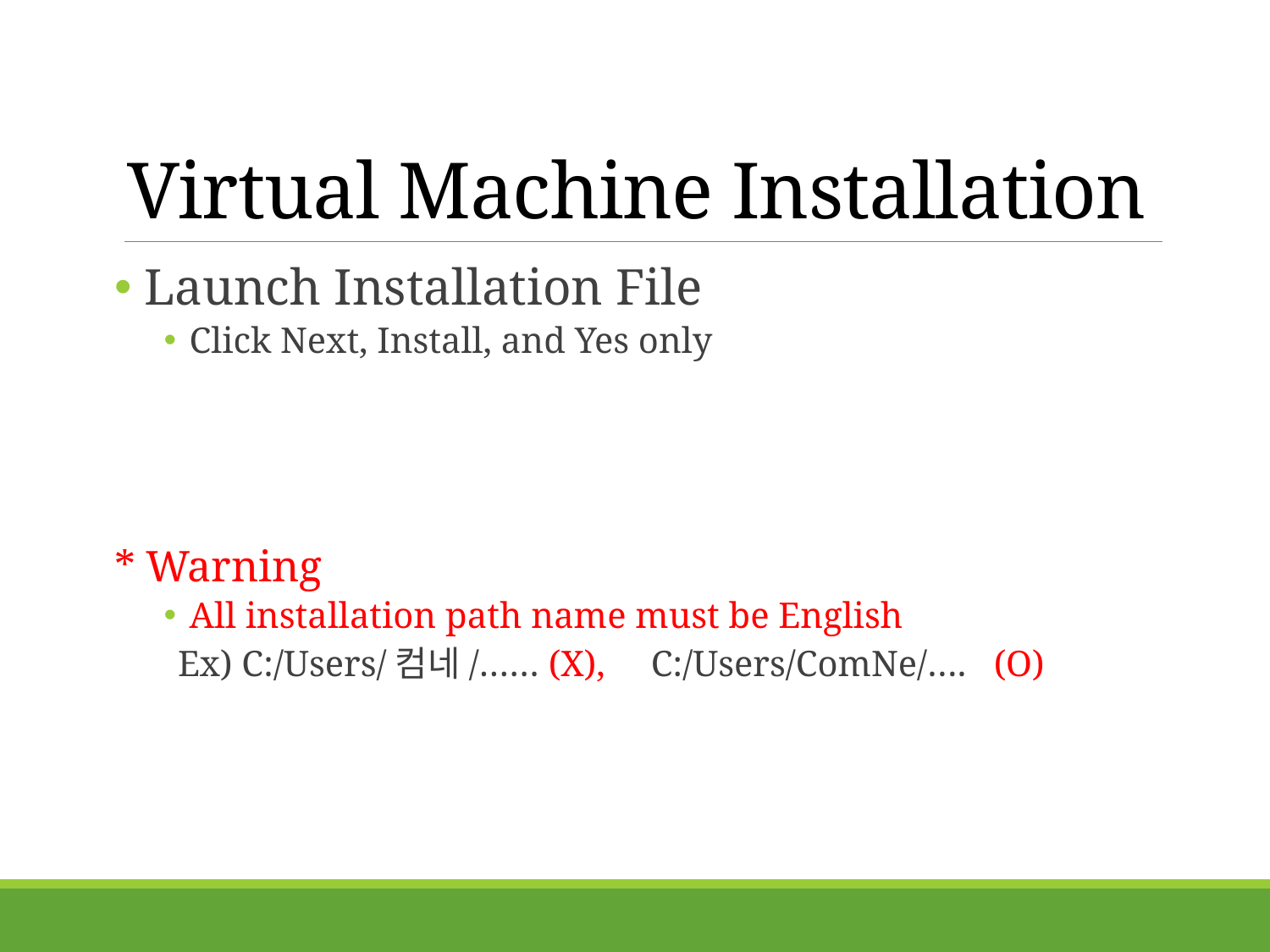

# Virtual Machine Installation
Launch Installation File
Click Next, Install, and Yes only

* Warning
All installation path name must be English
Ex) C:/Users/컴네/…… (X),     C:/Users/ComNe/….   (O)